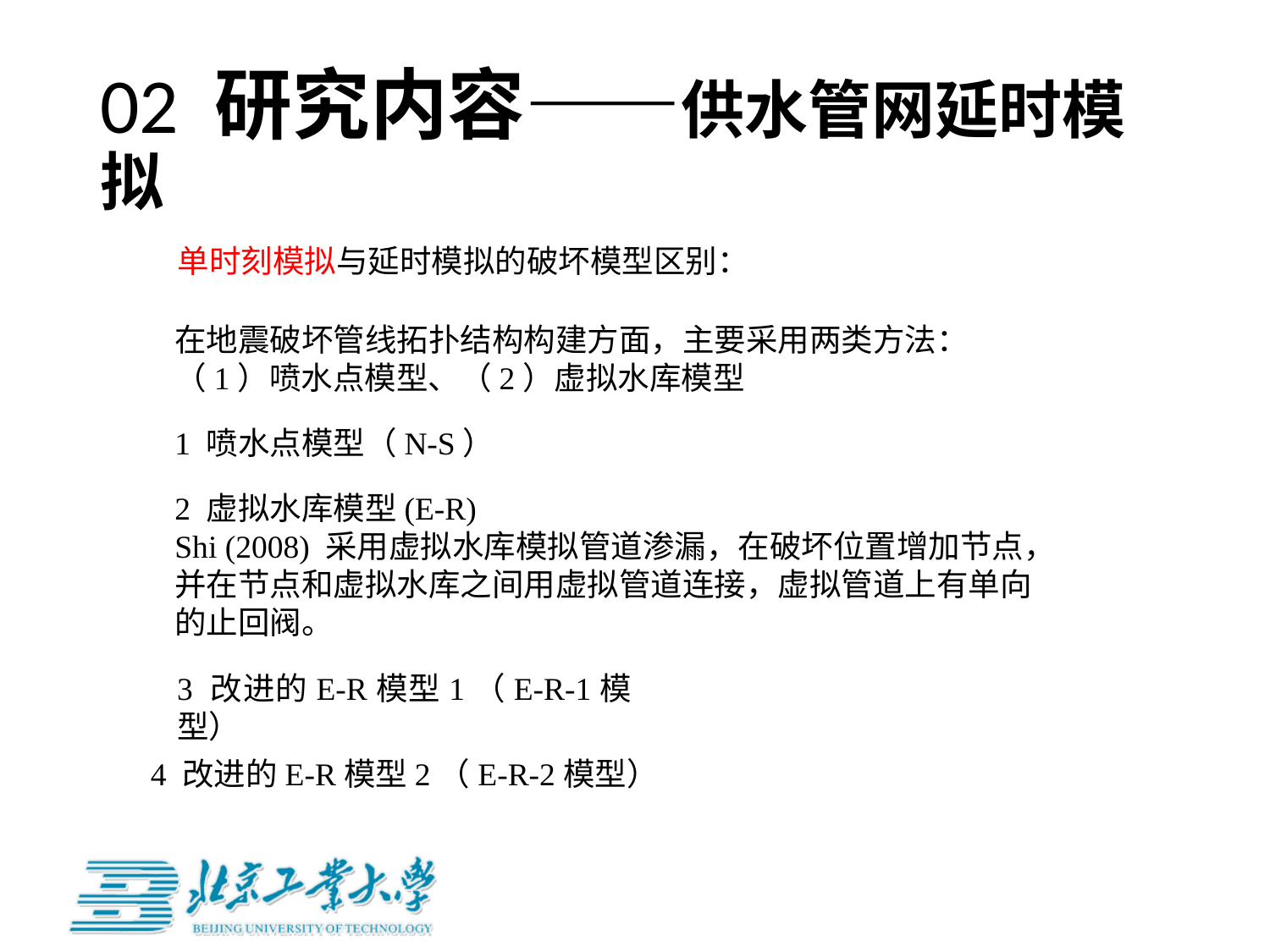

# 02 研究内容——供水管网延时模拟
单时刻模拟与延时模拟的破坏模型区别：
在地震破坏管线拓扑结构构建方面，主要采用两类方法：（1）喷水点模型、（2）虚拟水库模型

1 喷水点模型（N-S）
2 虚拟水库模型(E-R)
Shi (2008) 采用虚拟水库模拟管道渗漏，在破坏位置增加节点，并在节点和虚拟水库之间用虚拟管道连接，虚拟管道上有单向的止回阀。
3 改进的E-R模型1（E-R-1模型）
4 改进的E-R模型2（E-R-2模型）